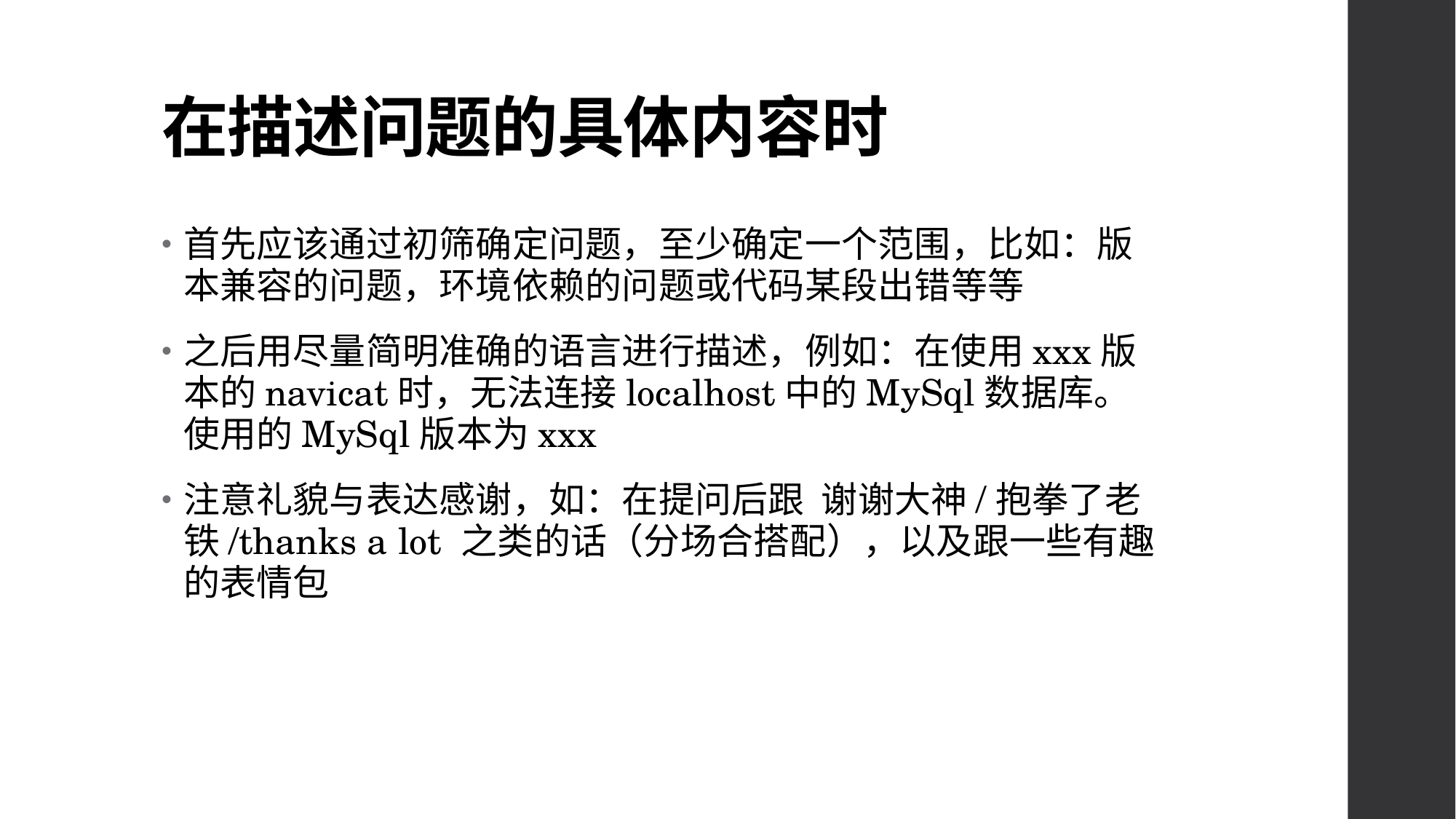

# 在描述问题的具体内容时
首先应该通过初筛确定问题，至少确定一个范围，比如：版本兼容的问题，环境依赖的问题或代码某段出错等等
之后用尽量简明准确的语言进行描述，例如：在使用xxx版本的navicat时，无法连接localhost中的MySql数据库。使用的MySql版本为xxx
注意礼貌与表达感谢，如：在提问后跟  谢谢大神/抱拳了老铁/thanks a lot 之类的话（分场合搭配），以及跟一些有趣的表情包